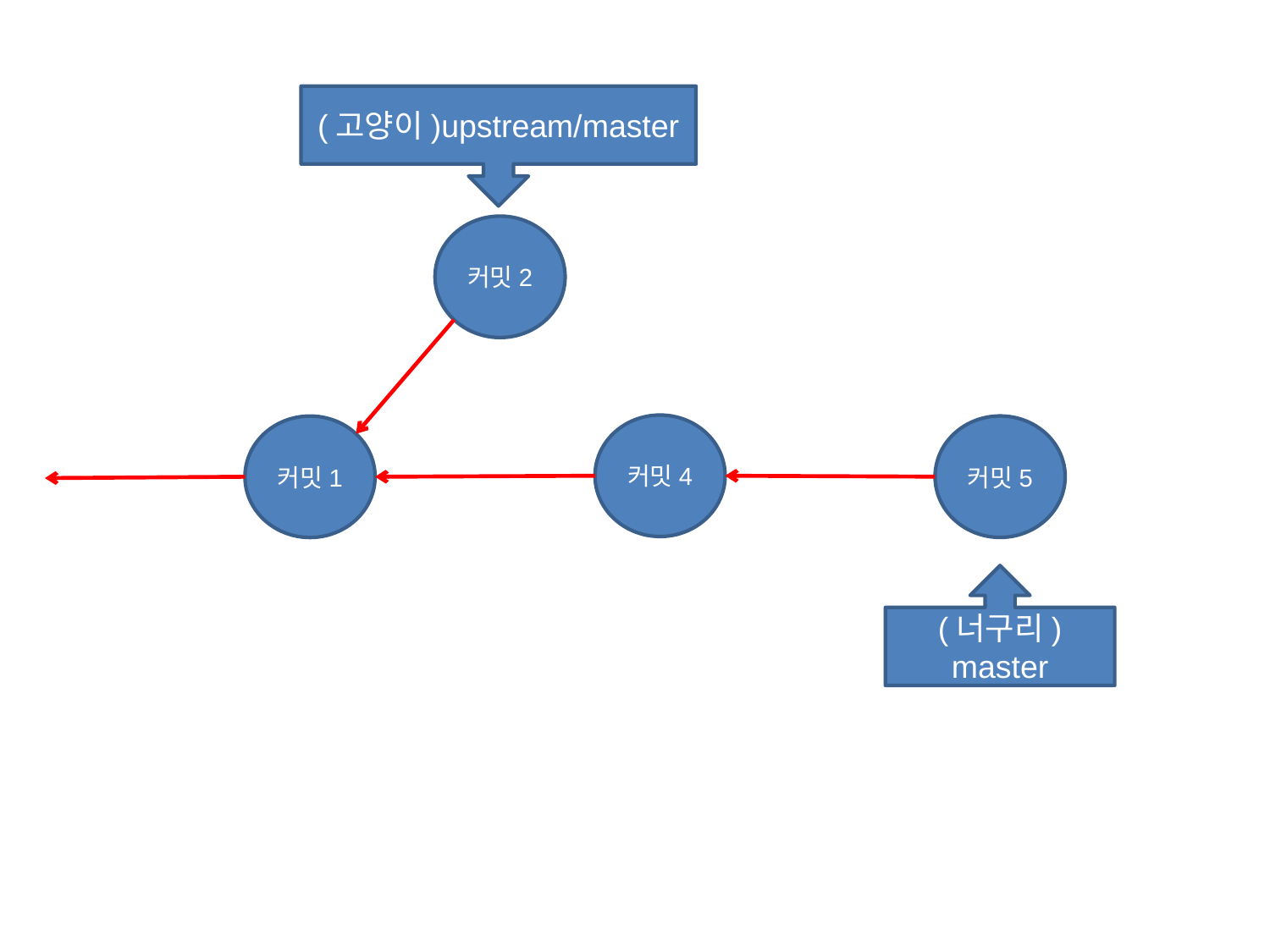

(고양이)upstream/master
커밋2
커밋4
커밋5
커밋1
(너구리)
master